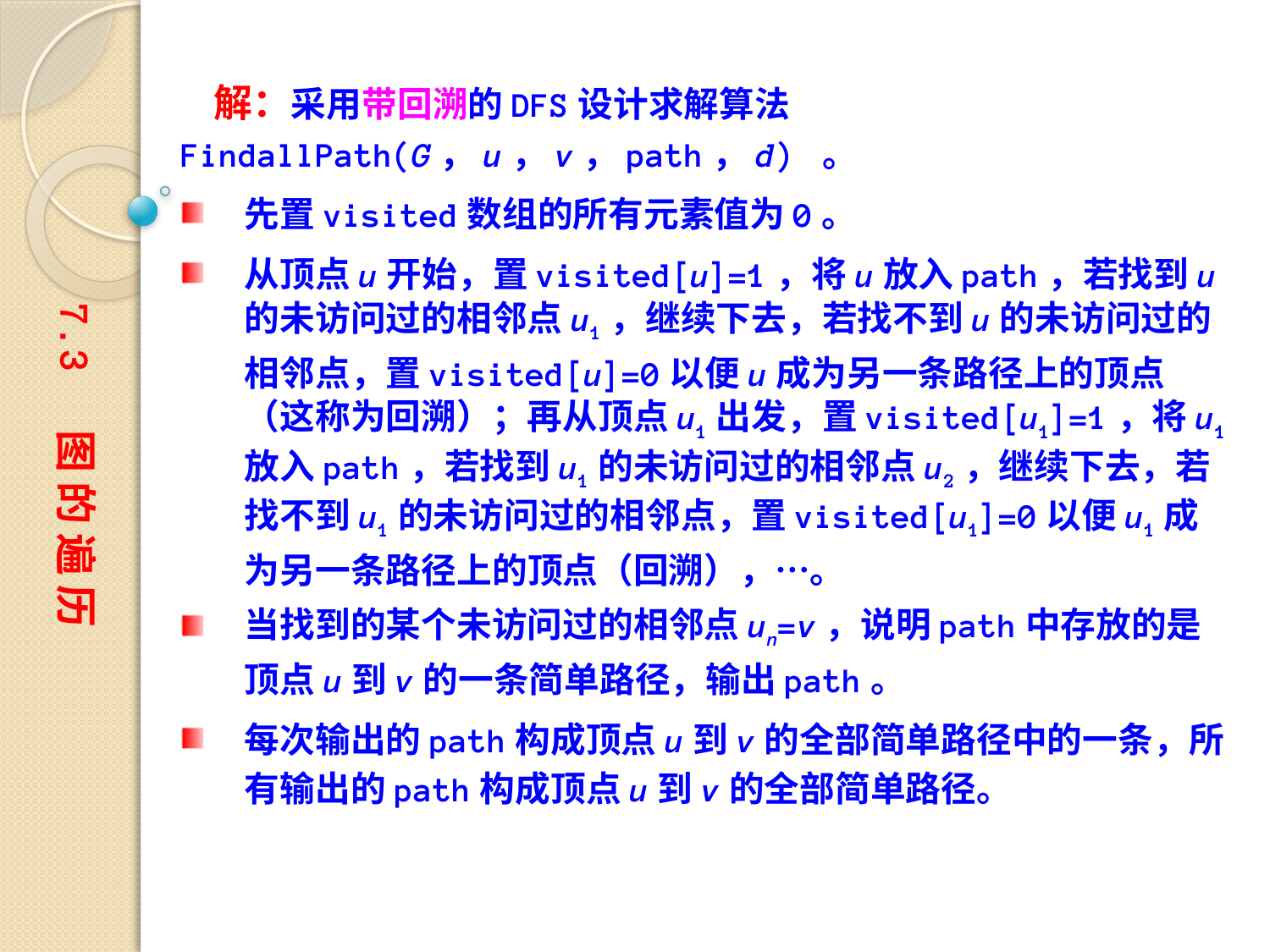

解：采用带回溯的DFS设计求解算法FindallPath(G，u，v，path，d) 。
先置visited数组的所有元素值为0。
从顶点u开始，置visited[u]=1，将u放入path，若找到u的未访问过的相邻点u1，继续下去，若找不到u的未访问过的相邻点，置visited[u]=0以便u成为另一条路径上的顶点（这称为回溯）；再从顶点u1出发，置visited[u1]=1，将u1放入path，若找到u1的未访问过的相邻点u2，继续下去，若找不到u1的未访问过的相邻点，置visited[u1]=0以便u1成为另一条路径上的顶点（回溯），…。
当找到的某个未访问过的相邻点un=v，说明path中存放的是顶点u到v的一条简单路径，输出path。
每次输出的path构成顶点u到v的全部简单路径中的一条，所有输出的path构成顶点u到v的全部简单路径。
7.3  图 的 遍 历